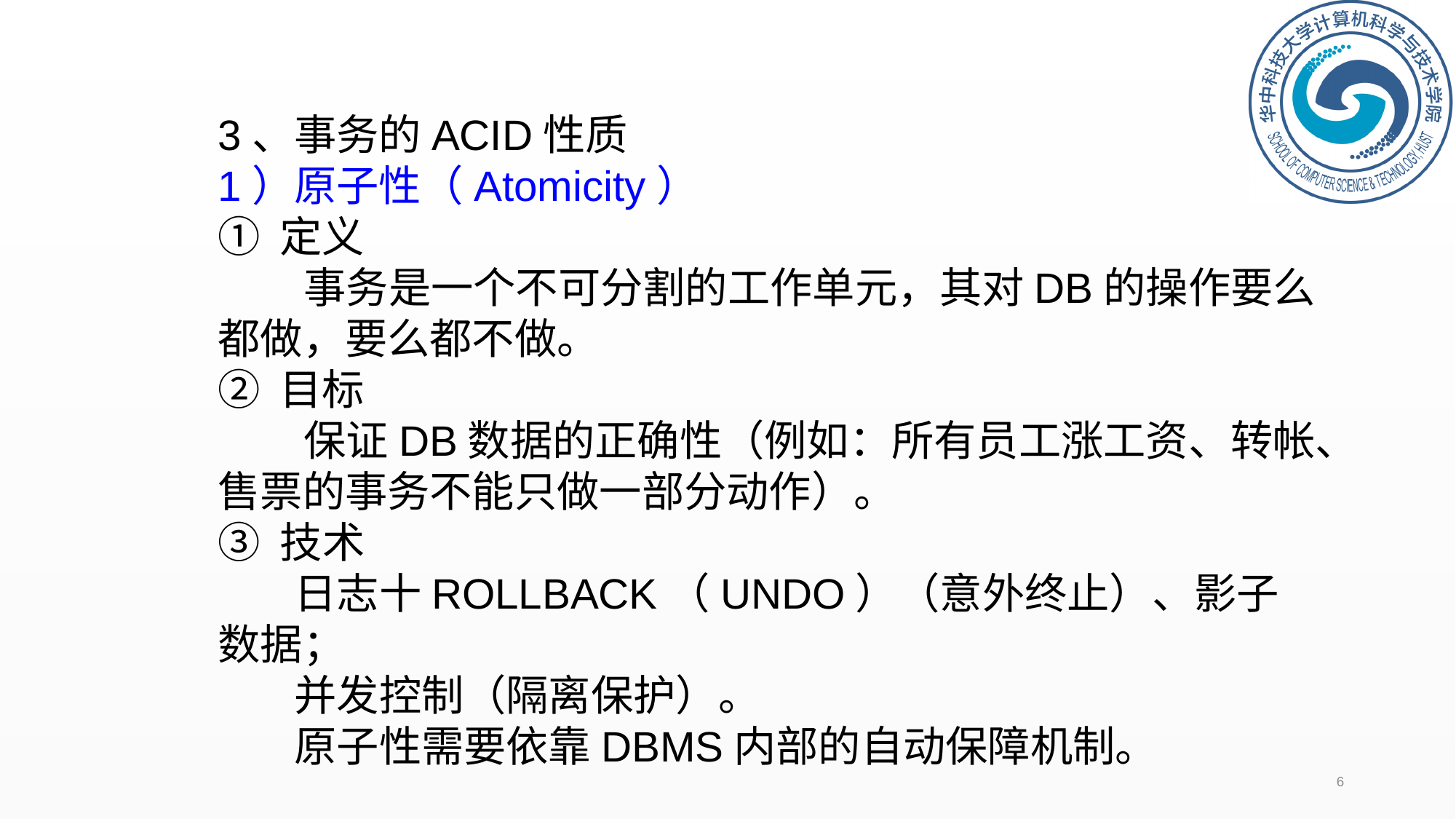

3、事务的ACID性质
1）原子性（Atomicity）
① 定义
        事务是一个不可分割的工作单元，其对DB的操作要么都做，要么都不做。
② 目标
        保证DB数据的正确性（例如：所有员工涨工资、转帐、售票的事务不能只做一部分动作）。
③ 技术
       日志十ROLLBACK（UNDO）（意外终止）、影子数据；
       并发控制（隔离保护）。
       原子性需要依靠DBMS内部的自动保障机制。
6